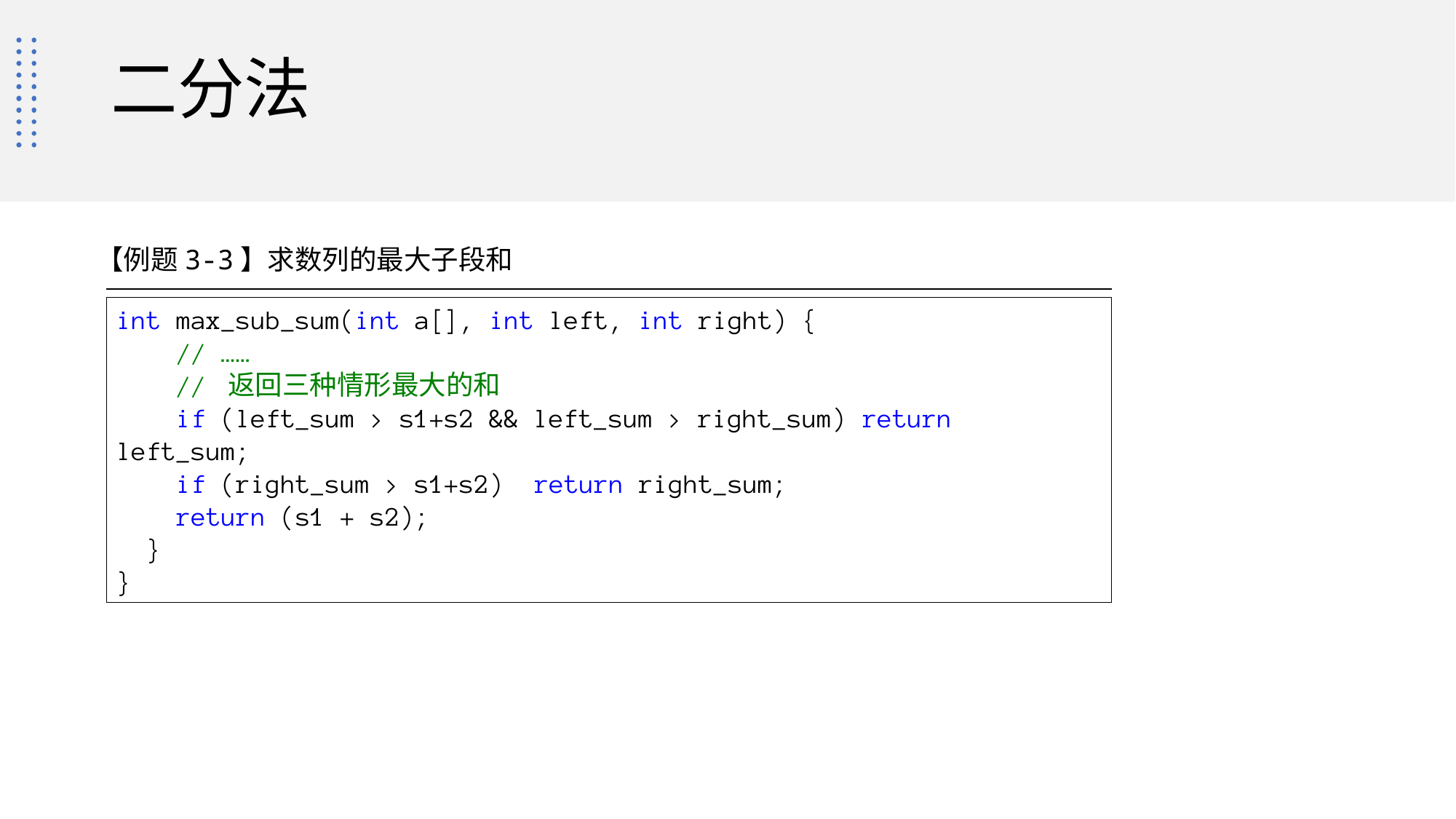

# 二分法
【例题3-3】求数列的最大子段和
int max_sub_sum(int a[], int left, int right) {
    // ……
    // 返回三种情形最大的和
    if (left_sum > s1+s2 && left_sum > right_sum) return left_sum;
    if (right_sum > s1+s2)  return right_sum;
    return (s1 + s2);
  }
}